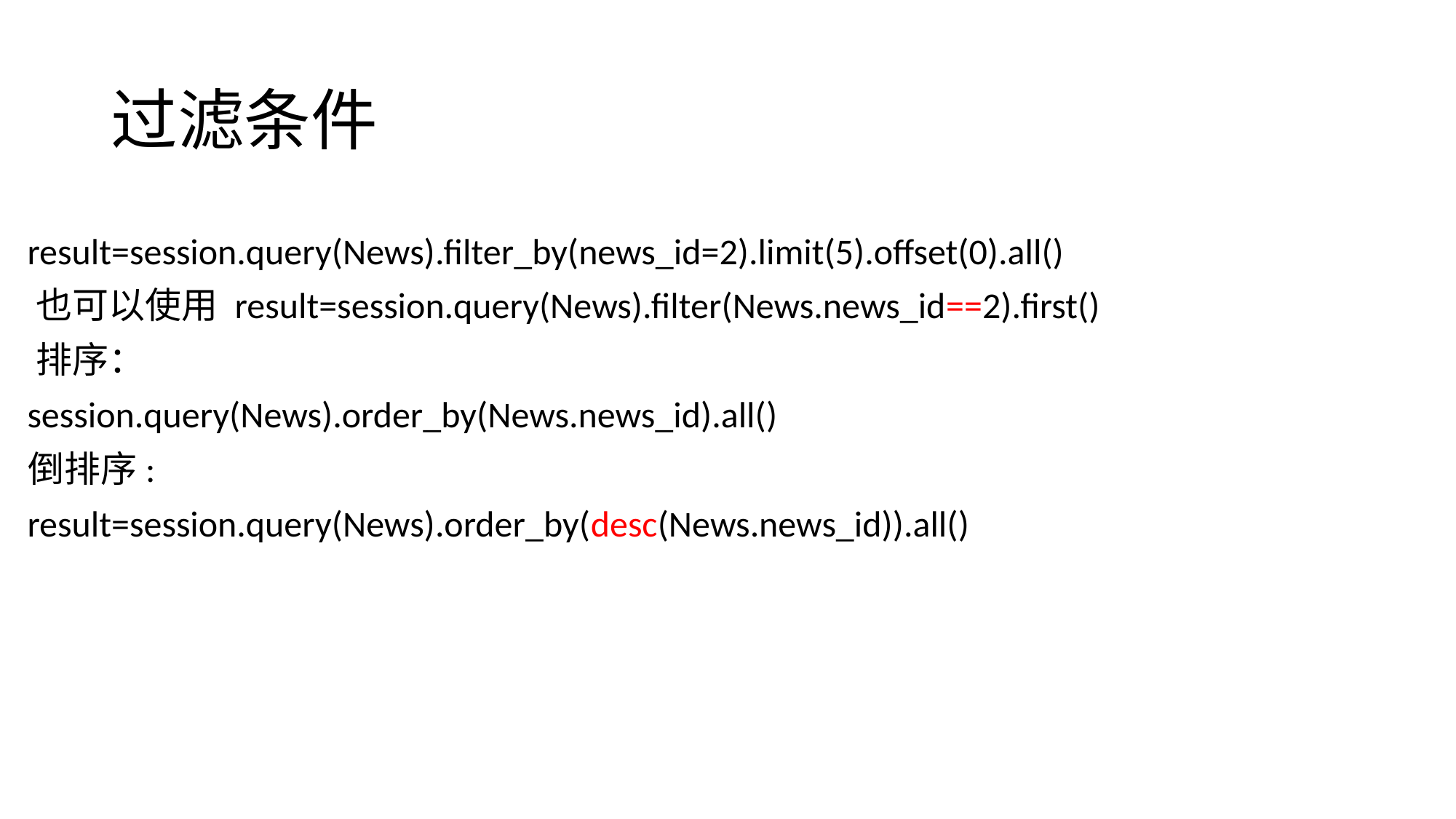

# 过滤条件

  result=session.query(News).filter_by(news_id=2).limit(5).offset(0).all()
  也可以使用 result=session.query(News).filter(News.news_id==2).first()
  排序：
  session.query(News).order_by(News.news_id).all()
 倒排序:
  result=session.query(News).order_by(desc(News.news_id)).all()